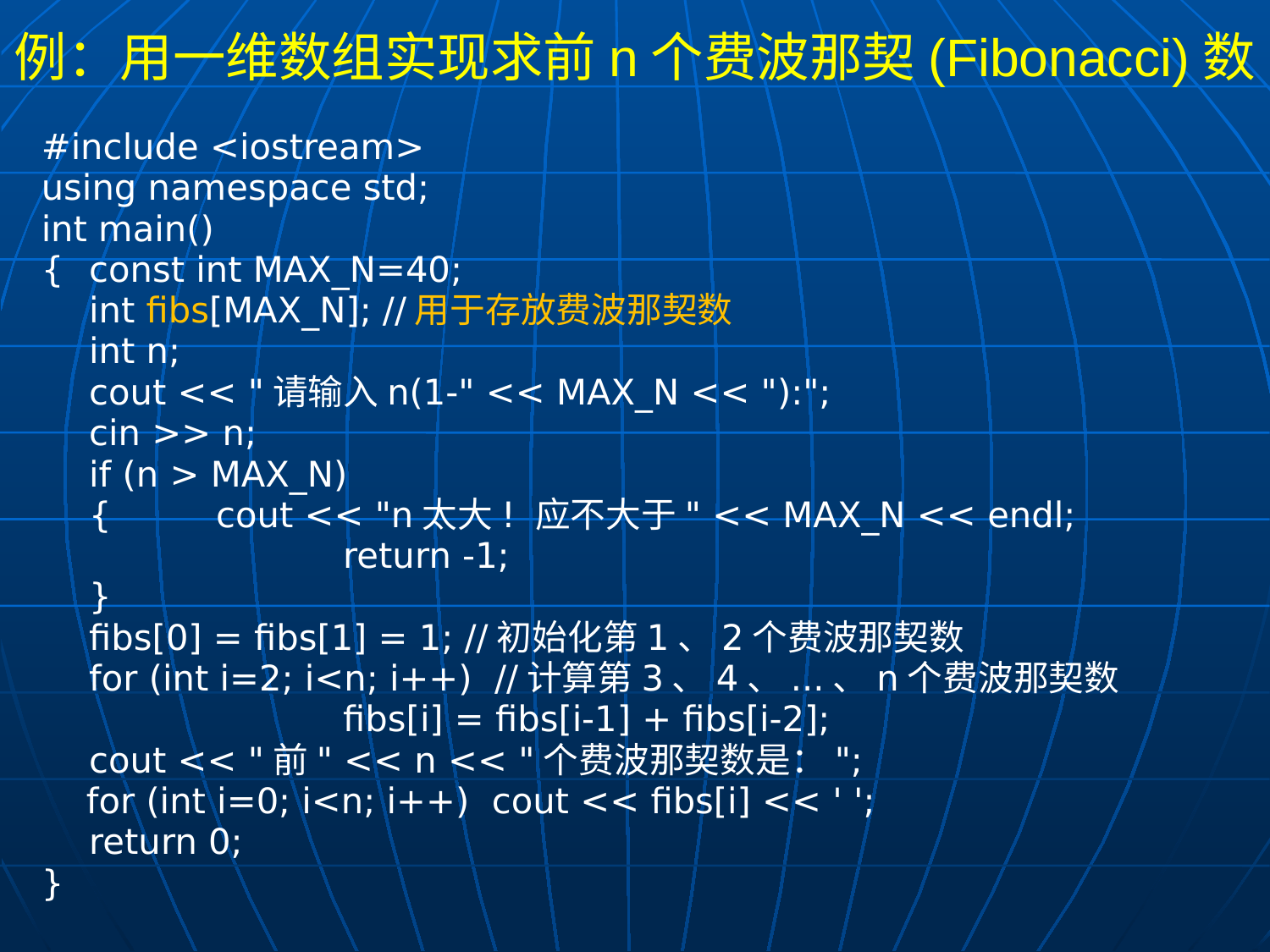

# 例：用一维数组实现求前n个费波那契(Fibonacci)数
#include <iostream>
using namespace std;
int main()
{	const int MAX_N=40;
	int fibs[MAX_N]; //用于存放费波那契数
	int n;
	cout << "请输入n(1-" << MAX_N << "):";
	cin >> n;
	if (n > MAX_N)
	{	cout << "n太大! 应不大于" << MAX_N << endl;
			return -1;
	}
	fibs[0] = fibs[1] = 1; //初始化第1、2个费波那契数
	for (int i=2; i<n; i++)  //计算第3、4、...、n个费波那契数
			fibs[i] = fibs[i-1] + fibs[i-2];
	cout << "前" << n << "个费波那契数是：";
    for (int i=0; i<n; i++)  cout << fibs[i] << ' ';
	return 0;
}